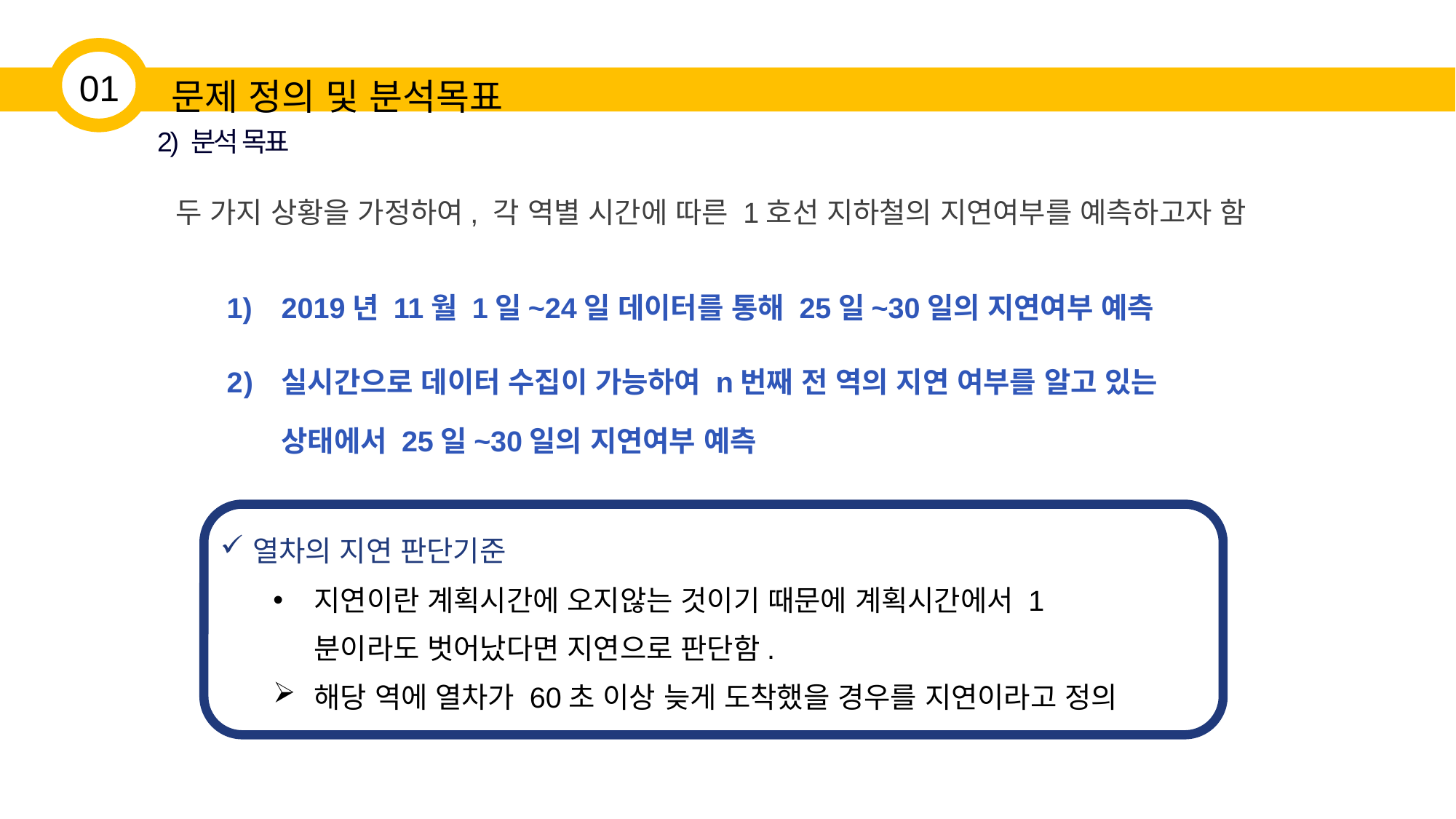

01
문제 정의 및 분석목표

2) 분석 목표
두 가지 상황을 가정하여, 각 역별 시간에 따른 1호선 지하철의 지연여부를 예측하고자 함
2019년 11월 1일~24일 데이터를 통해 25일~30일의 지연여부 예측
실시간으로 데이터 수집이 가능하여 n번째 전 역의 지연 여부를 알고 있는 상태에서 25일~30일의 지연여부 예측

열차의 지연 판단기준

지연이란 계획시간에 오지않는 것이기 때문에 계획시간에서 1분이라도 벗어났다면 지연으로 판단함.
해당 역에 열차가 60초 이상 늦게 도착했을 경우를 지연이라고 정의